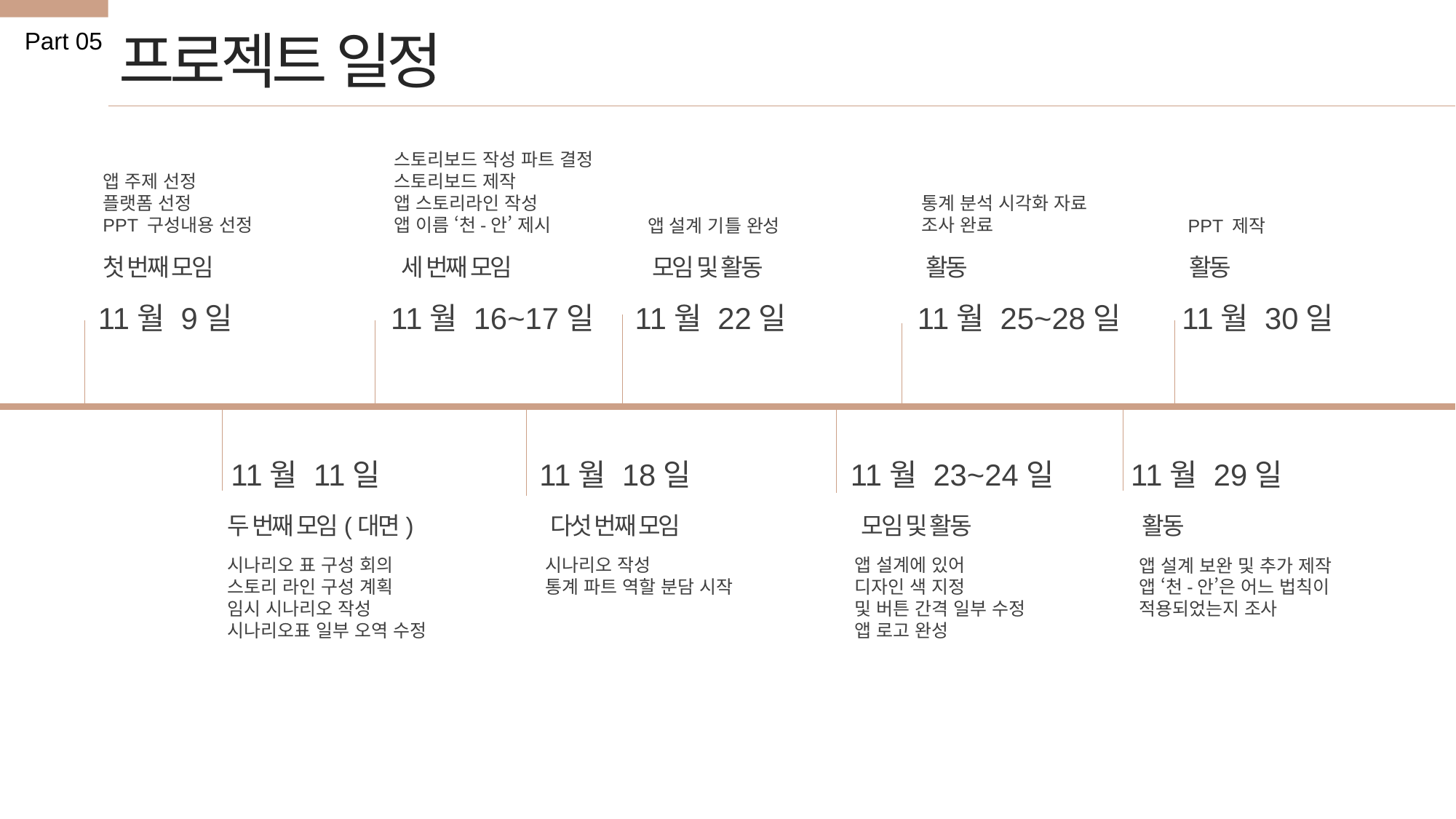

프로젝트 일정
Part 05
스토리보드 작성 파트 결정
스토리보드 제작
앱 스토리라인 작성
앱 이름 ‘천-안’ 제시
앱 주제 선정
플랫폼 선정
PPT 구성내용 선정
통계 분석 시각화 자료
조사 완료
앱 설계 기틀 완성
PPT 제작
첫 번째 모임
세 번째 모임
모임 및 활동
활동
활동
11월 9일
11월 16~17일
11월 22일
11월 25~28일
11월 30일
11월 11일
11월 18일
11월 23~24일
11월 29일
두 번째 모임(대면)
다섯 번째 모임
모임 및 활동
활동
시나리오 표 구성 회의
스토리 라인 구성 계획
임시 시나리오 작성
시나리오표 일부 오역 수정
시나리오 작성
통계 파트 역할 분담 시작
앱 설계에 있어
디자인 색 지정
및 버튼 간격 일부 수정
앱 로고 완성
앱 설계 보완 및 추가 제작
앱 ‘천-안’은 어느 법칙이
적용되었는지 조사